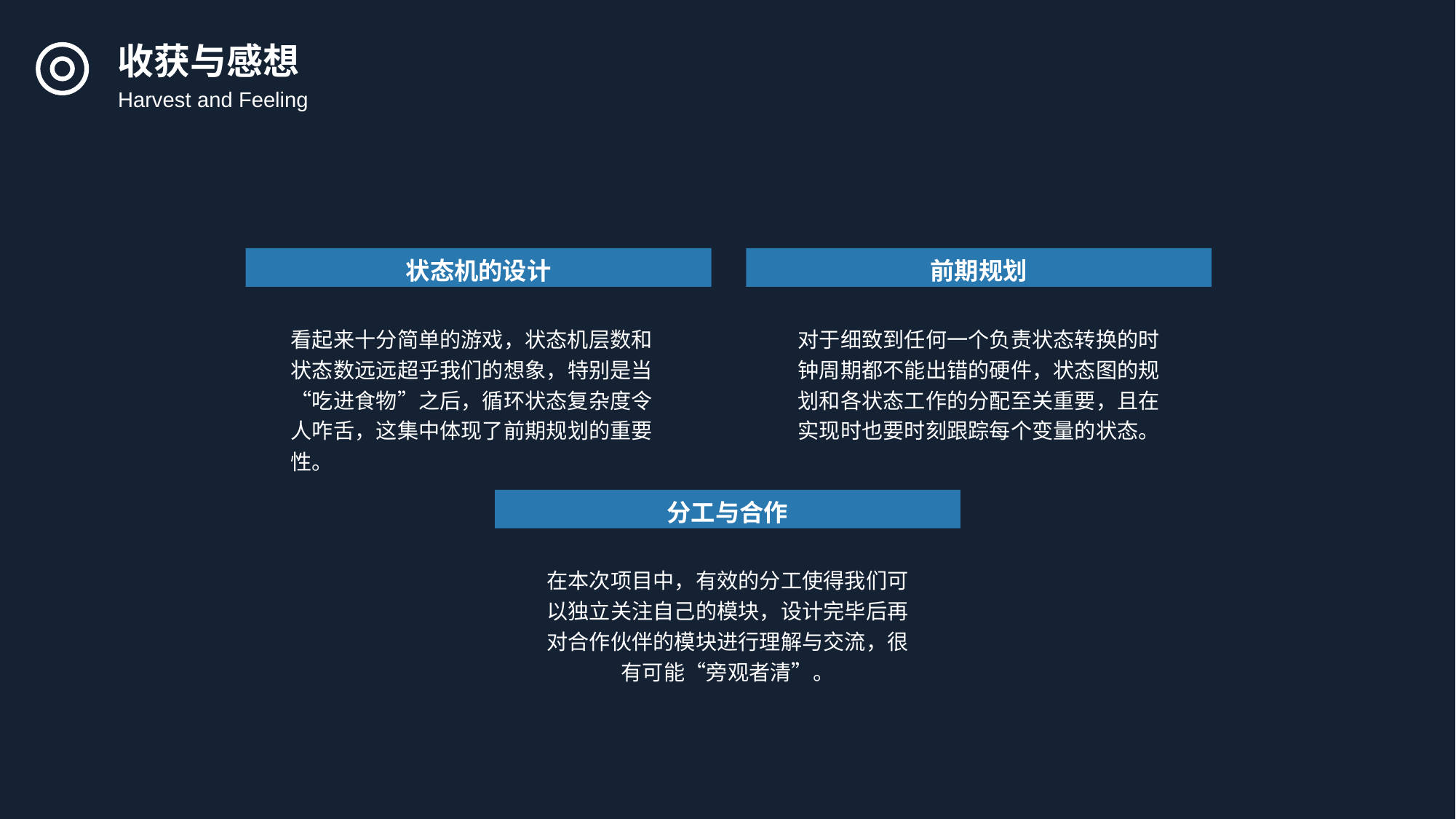

收获与感想

Harvest and Feeling
状态机的设计
前期规划
看起来十分简单的游戏，状态机层数和状态数远远超乎我们的想象，特别是当“吃进食物”之后，循环状态复杂度令人咋舌，这集中体现了前期规划的重要性。
对于细致到任何一个负责状态转换的时钟周期都不能出错的硬件，状态图的规划和各状态工作的分配至关重要，且在实现时也要时刻跟踪每个变量的状态。
分工与合作
在本次项目中，有效的分工使得我们可以独立关注自己的模块，设计完毕后再对合作伙伴的模块进行理解与交流，很有可能“旁观者清”。